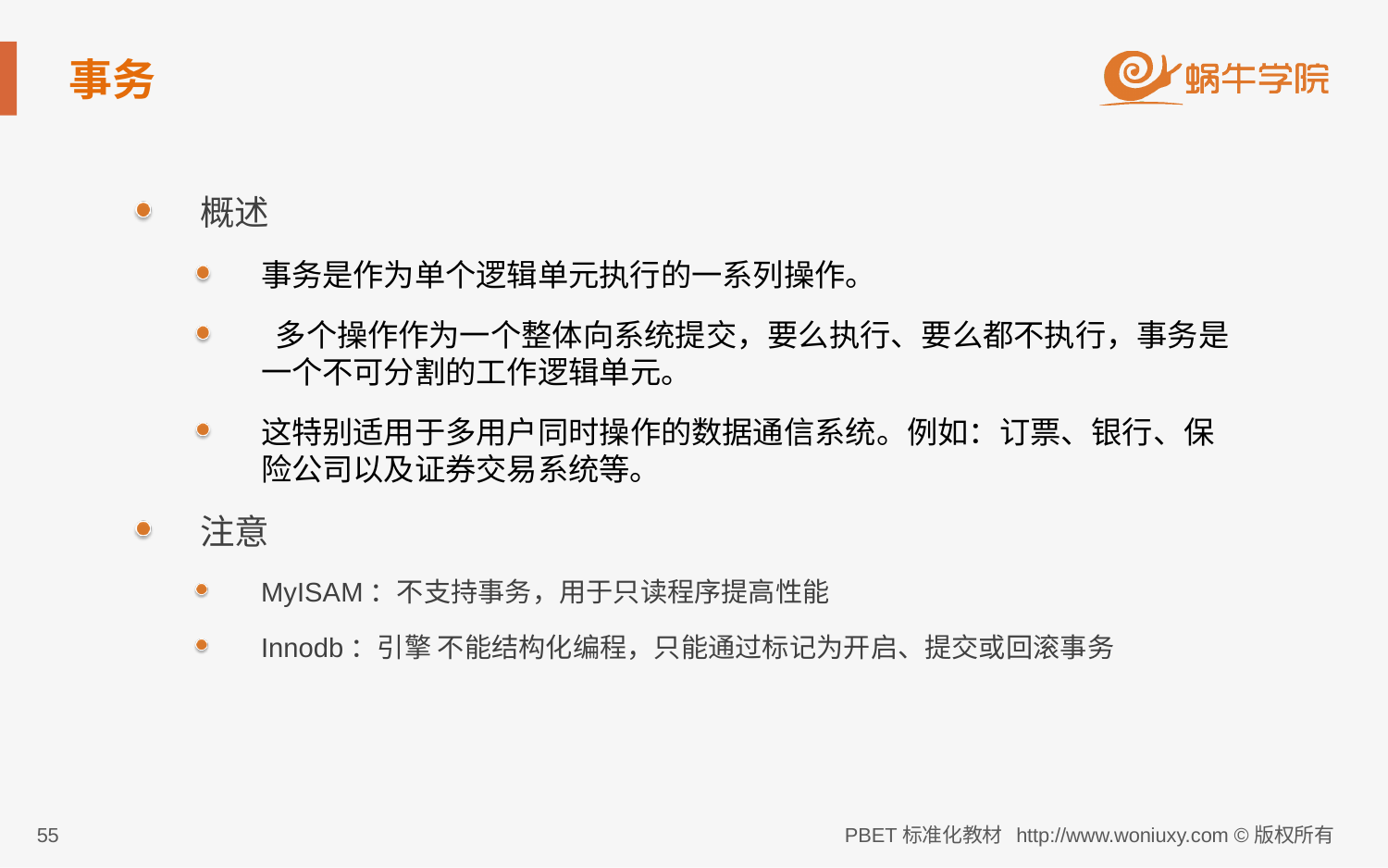

# 事务
概述
事务是作为单个逻辑单元执行的一系列操作。
 多个操作作为一个整体向系统提交，要么执行、要么都不执行，事务是一个不可分割的工作逻辑单元。
这特别适用于多用户同时操作的数据通信系统。例如：订票、银行、保险公司以及证券交易系统等。
注意
MyISAM：不支持事务，用于只读程序提高性能
Innodb：引擎 不能结构化编程，只能通过标记为开启、提交或回滚事务